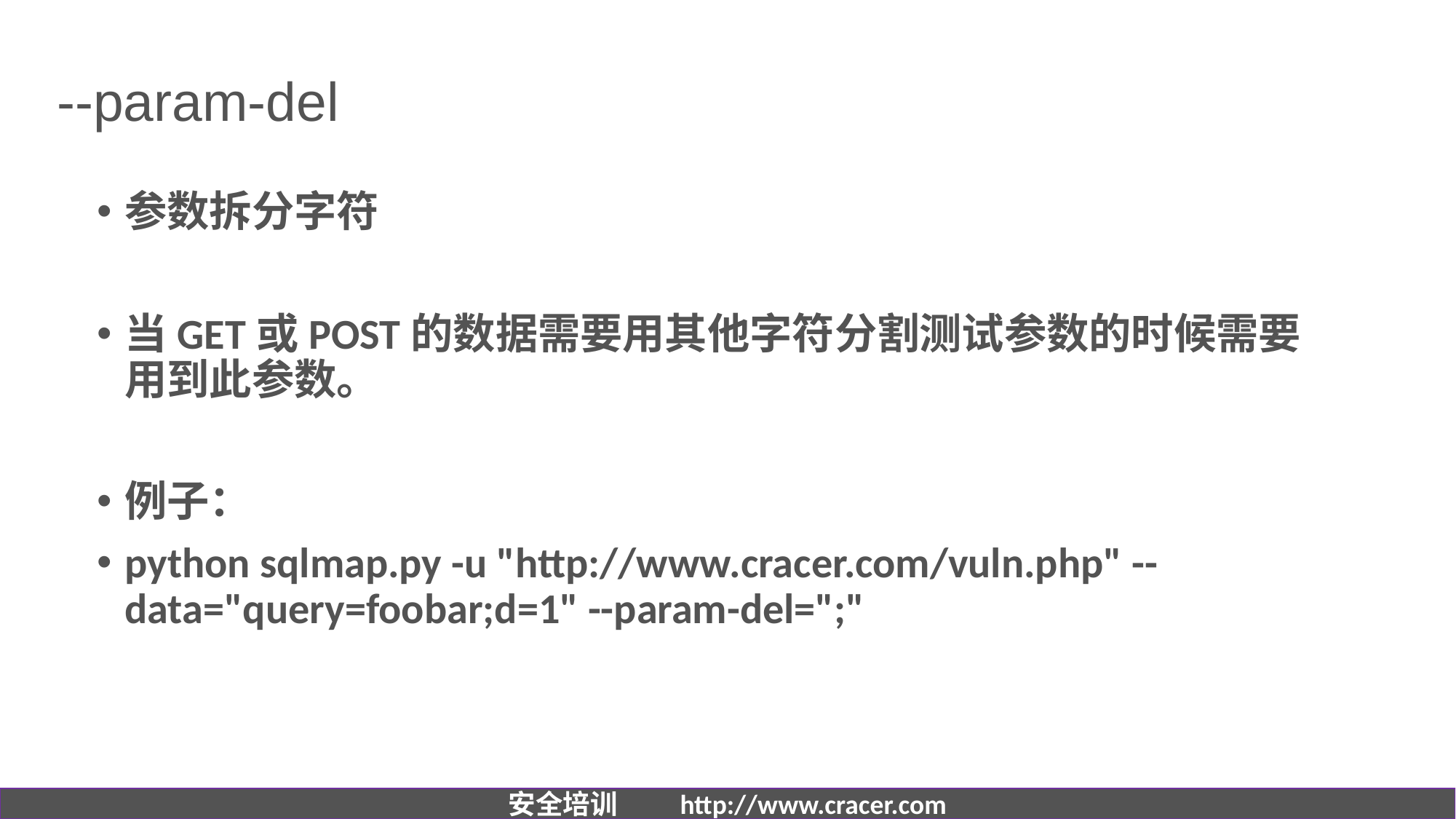

# --param-del
参数拆分字符

当GET或POST的数据需要用其他字符分割测试参数的时候需要用到此参数。

例子：
python sqlmap.py -u "http://www.cracer.com/vuln.php" --data="query=foobar;d=1" --param-del=";"